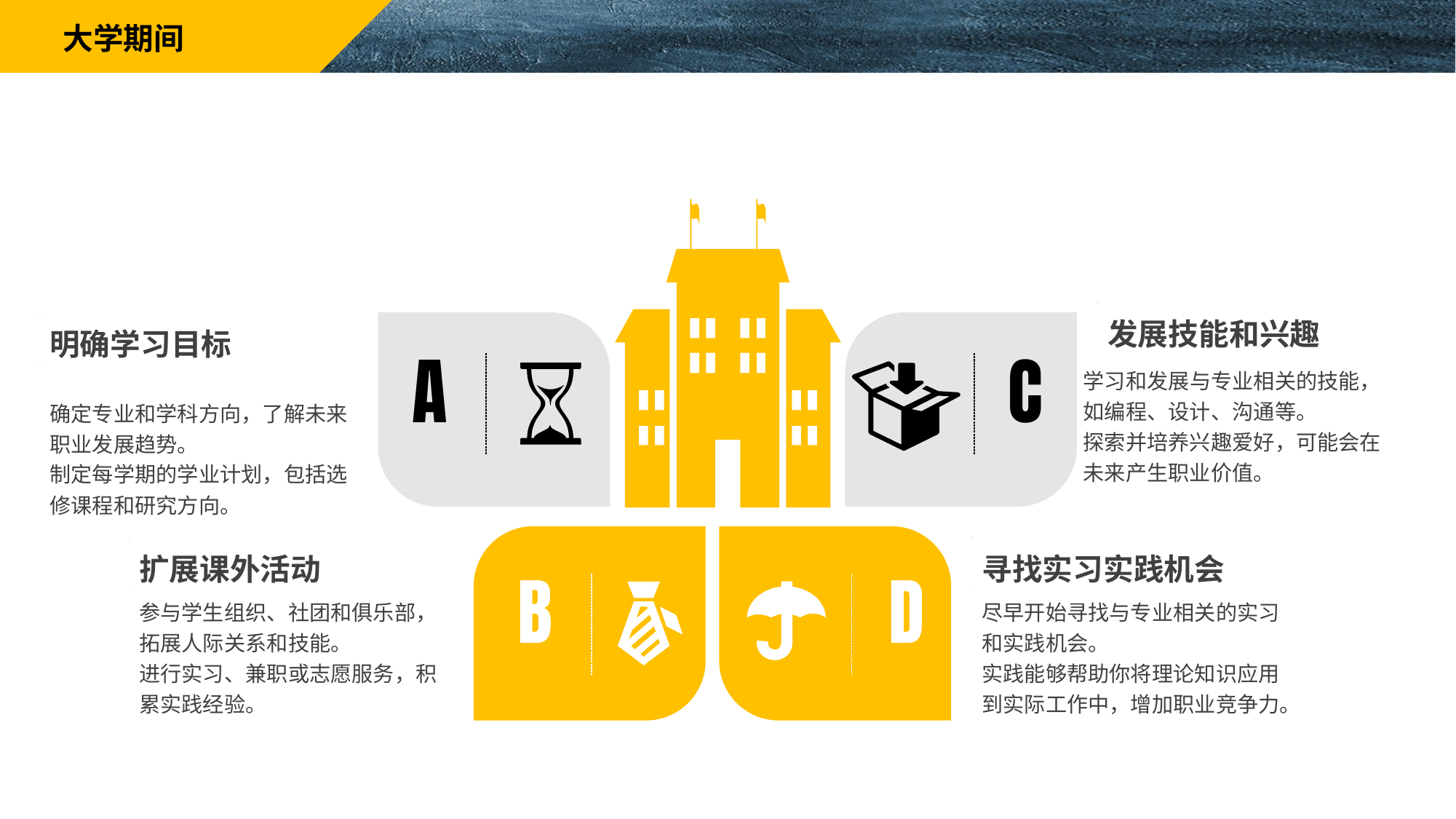

大学期间

发展技能和兴趣

明确学习目标
A
C
学习和发展与专业相关的技能，如编程、设计、沟通等。
探索并培养兴趣爱好，可能会在未来产生职业价值。

确定专业和学科方向，了解未来职业发展趋势。
制定每学期的学业计划，包括选修课程和研究方向。

扩展课外活动
寻找实习实践机会
B
D

参与学生组织、社团和俱乐部，拓展人际关系和技能。
进行实习、兼职或志愿服务，积累实践经验。
尽早开始寻找与专业相关的实习和实践机会。
实践能够帮助你将理论知识应用到实际工作中，增加职业竞争力。